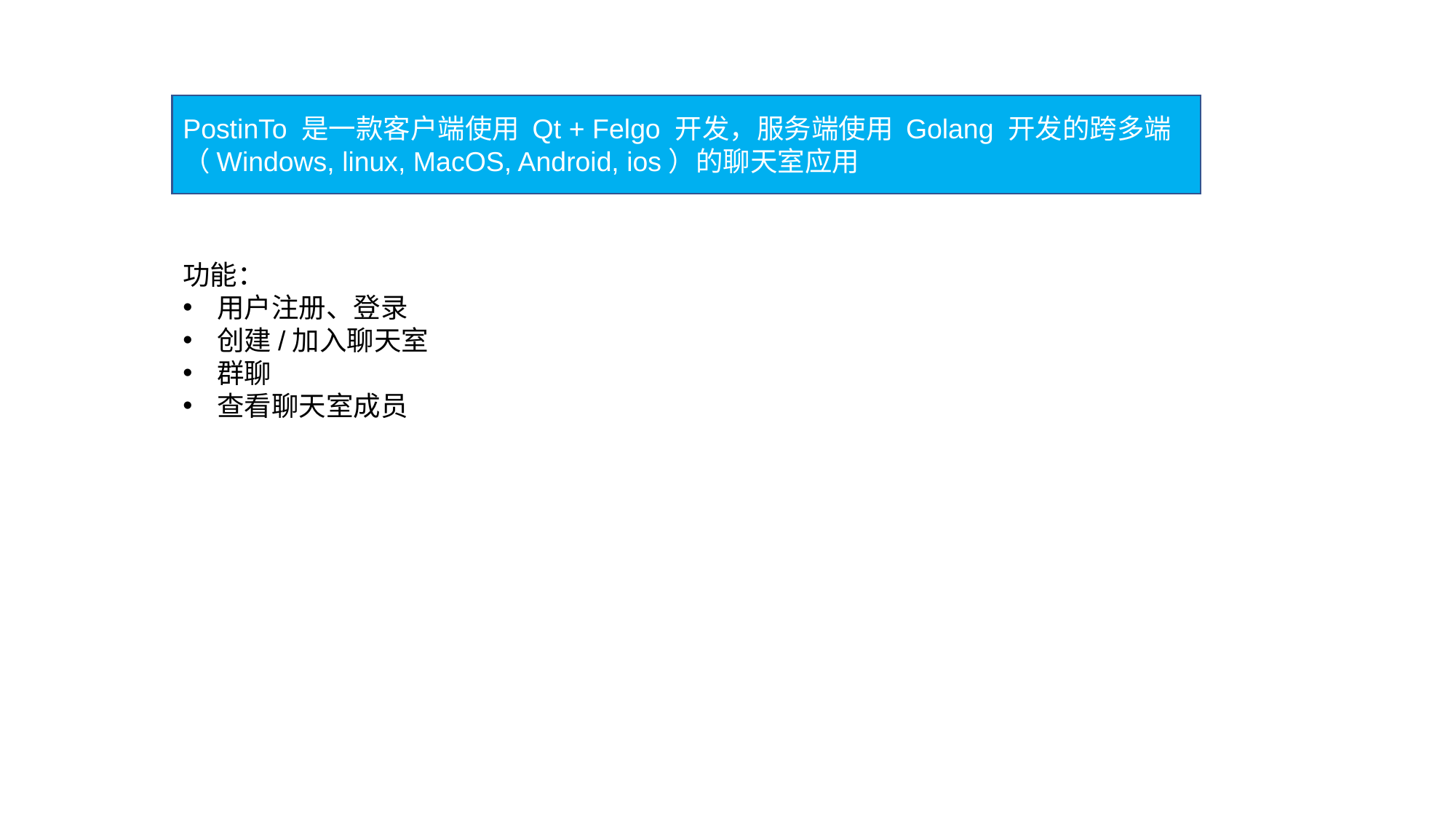

PostinTo 是一款客户端使用 Qt + Felgo 开发，服务端使用 Golang 开发的跨多端（Windows, linux, MacOS, Android, ios）的聊天室应用
功能：
用户注册、登录
创建/加入聊天室
群聊
查看聊天室成员